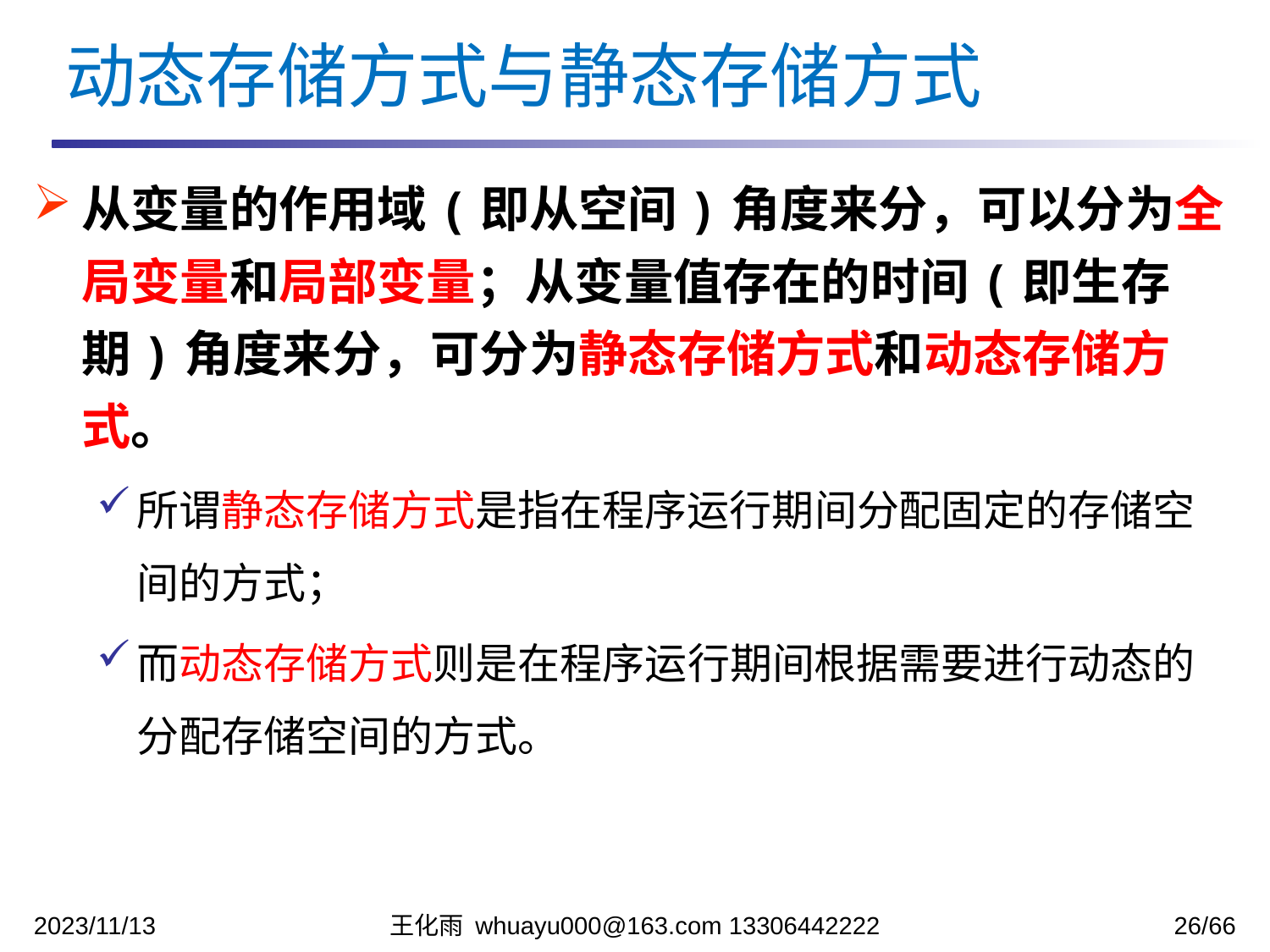

动态存储方式与静态存储方式
从变量的作用域(即从空间)角度来分，可以分为全局变量和局部变量；从变量值存在的时间(即生存期)角度来分，可分为静态存储方式和动态存储方式。
所谓静态存储方式是指在程序运行期间分配固定的存储空间的方式；
而动态存储方式则是在程序运行期间根据需要进行动态的分配存储空间的方式。
2023/11/13
王化雨 whuayu000@163.com 13306442222
26/66